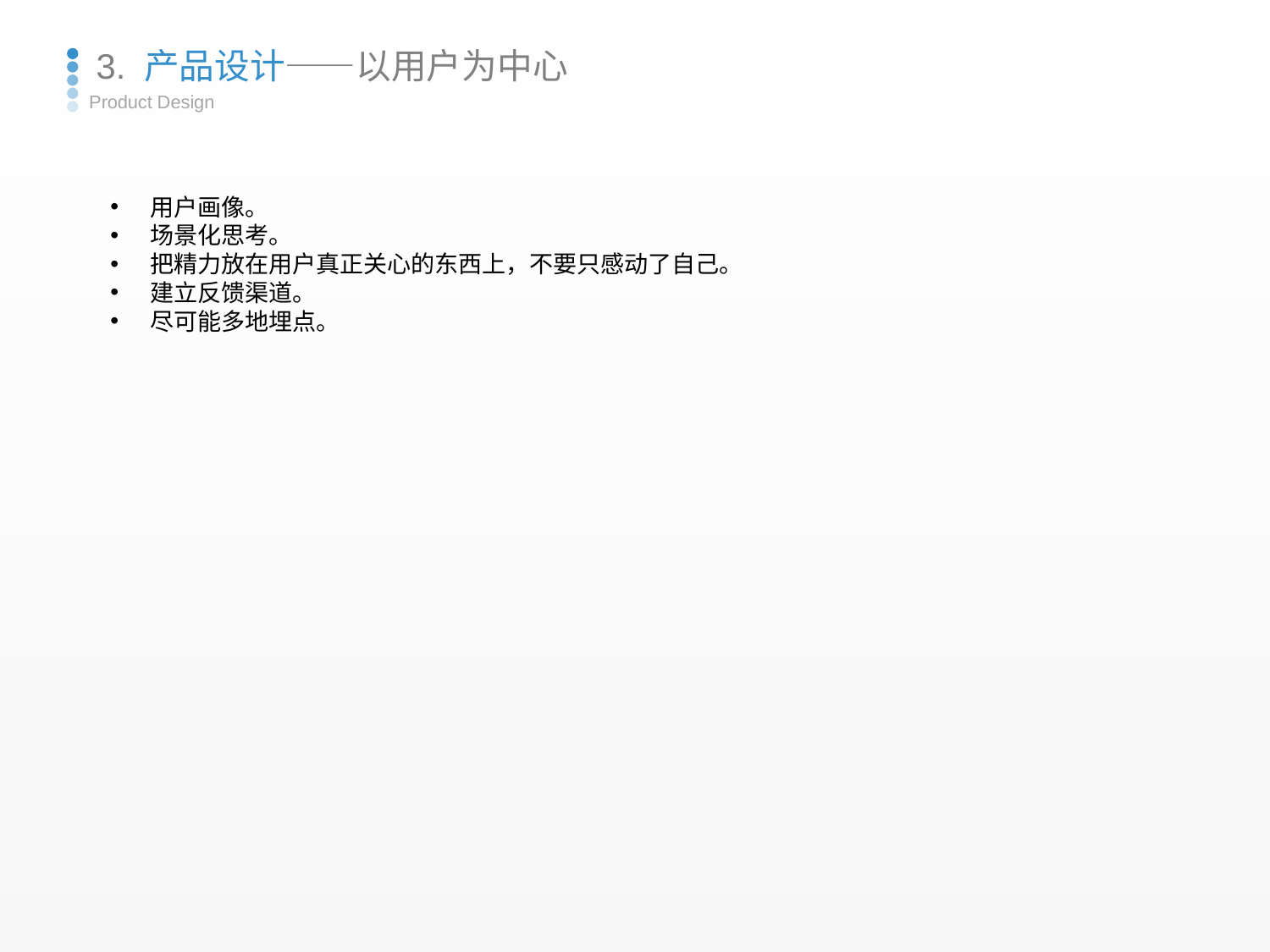

3. 产品设计——以用户为中心
Product Design
用户画像。
场景化思考。
把精力放在用户真正关心的东西上，不要只感动了自己。
建立反馈渠道。
尽可能多地埋点。